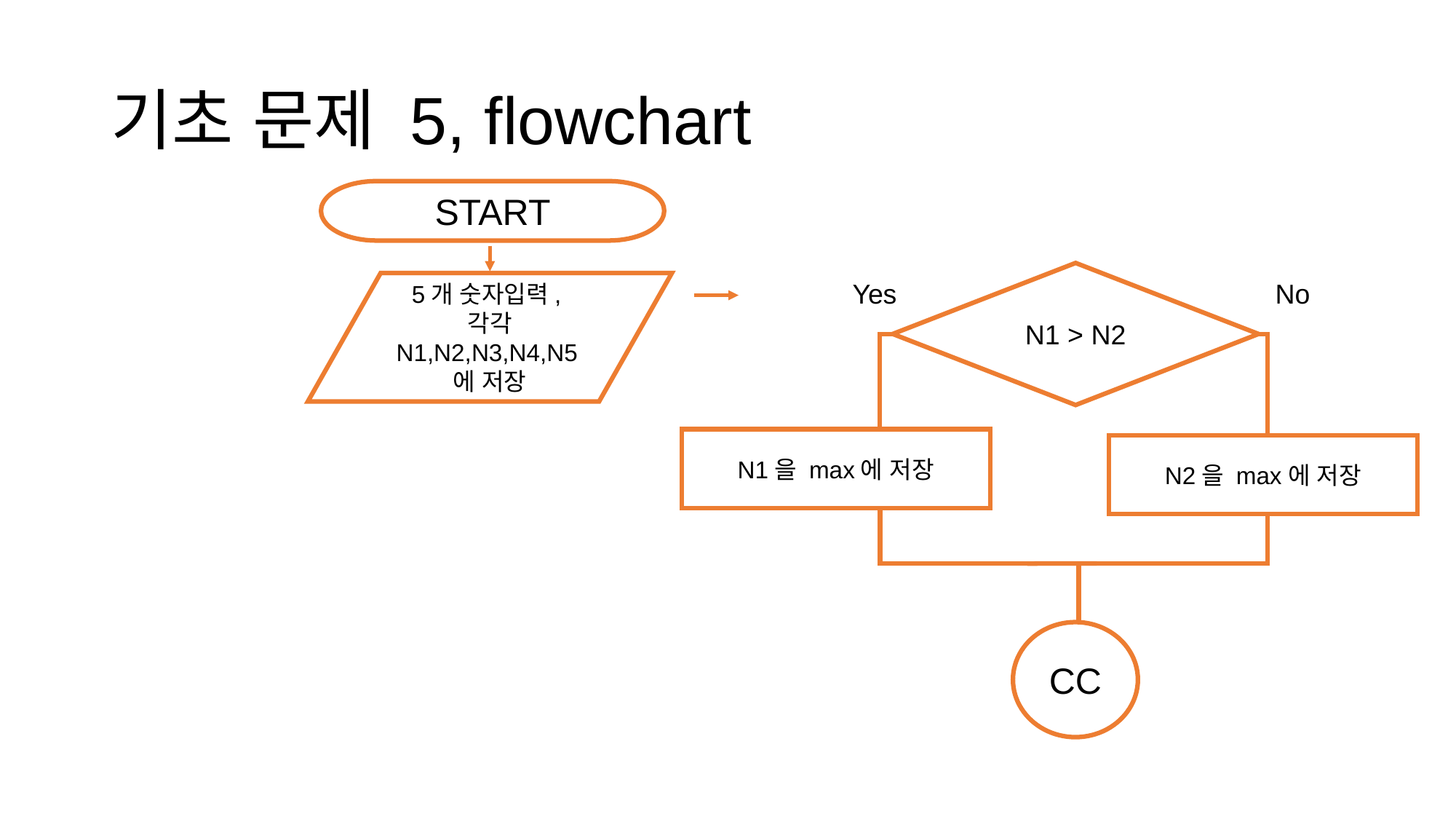

# 기초 문제 5, flowchart
START
5개 숫자입력,
각각 N1,N2,N3,N4,N5에 저장
N1 > N2
Yes
No
N1을 max에 저장
N2을 max에 저장
CC